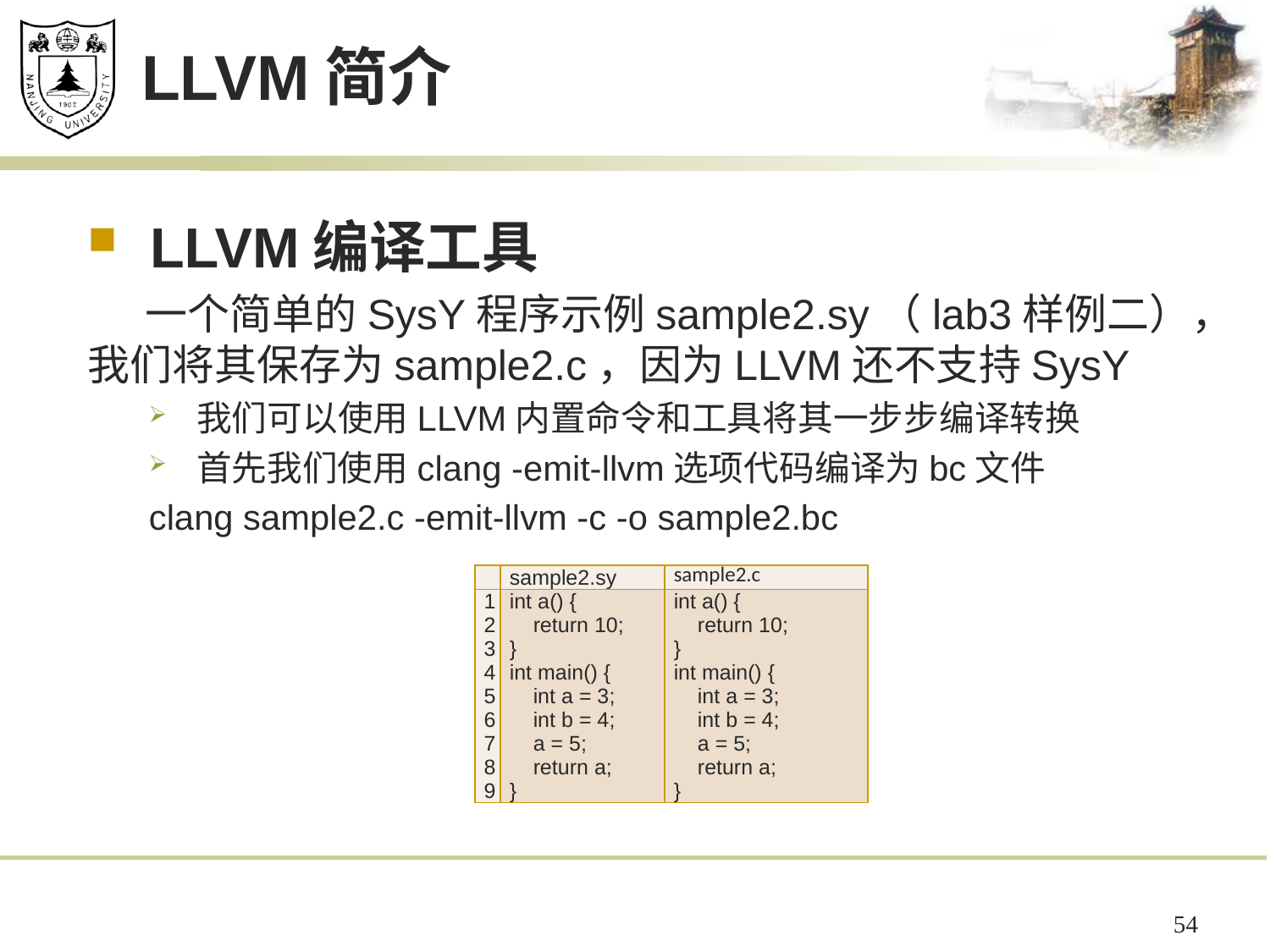

# LLVM简介
LLVM编译工具
     一个简单的SysY程序示例sample2.sy（lab3样例二），我们将其保存为sample2.c，因为LLVM还不支持SysY
我们可以使用LLVM内置命令和工具将其一步步编译转换
首先我们使用clang -emit-llvm选项代码编译为bc文件
clang sample2.c -emit-llvm -c -o sample2.bc
|  | sample2.sy | sample2.c |
| --- | --- | --- |
| 1 2 3 4 5 6 7 8 9 | int a() { return 10; } int main() { int a = 3; int b = 4; a = 5; return a; } | int a() { return 10; } int main() { int a = 3; int b = 4; a = 5; return a; } |